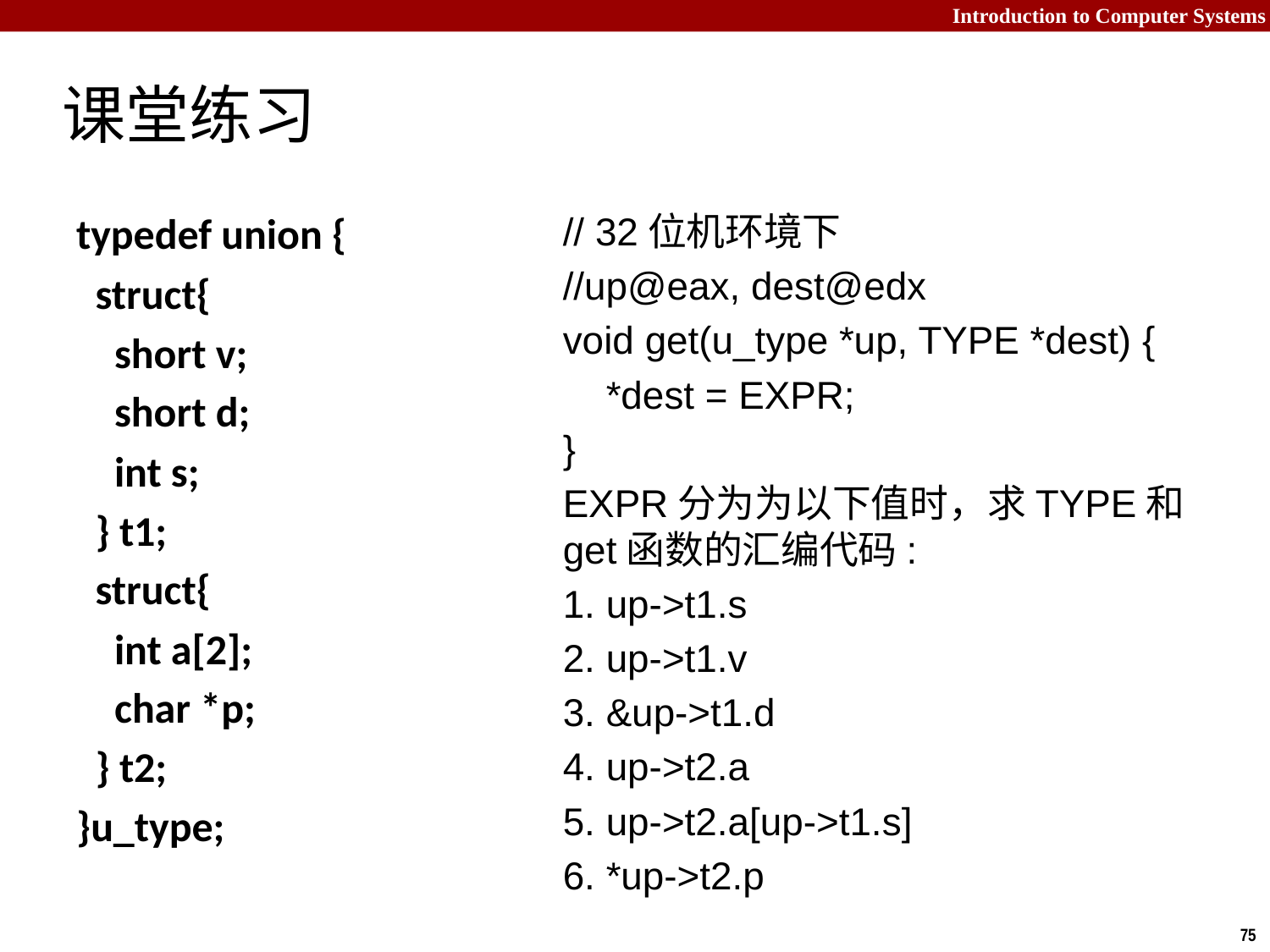

# 课堂练习
typedef union {
  struct{
    short v;
    short d;
    int s;
  } t1;
  struct{
    int a[2];
    char *p;
  } t2;
}u_type;
// 32位机环境下
//up@eax, dest@edx
void get(u_type *up, TYPE *dest) {
    *dest = EXPR;
}
EXPR分为为以下值时，求TYPE和get函数的汇编代码:
1. up->t1.s
2. up->t1.v
3. &up->t1.d
4. up->t2.a
5. up->t2.a[up->t1.s]
6. *up->t2.p